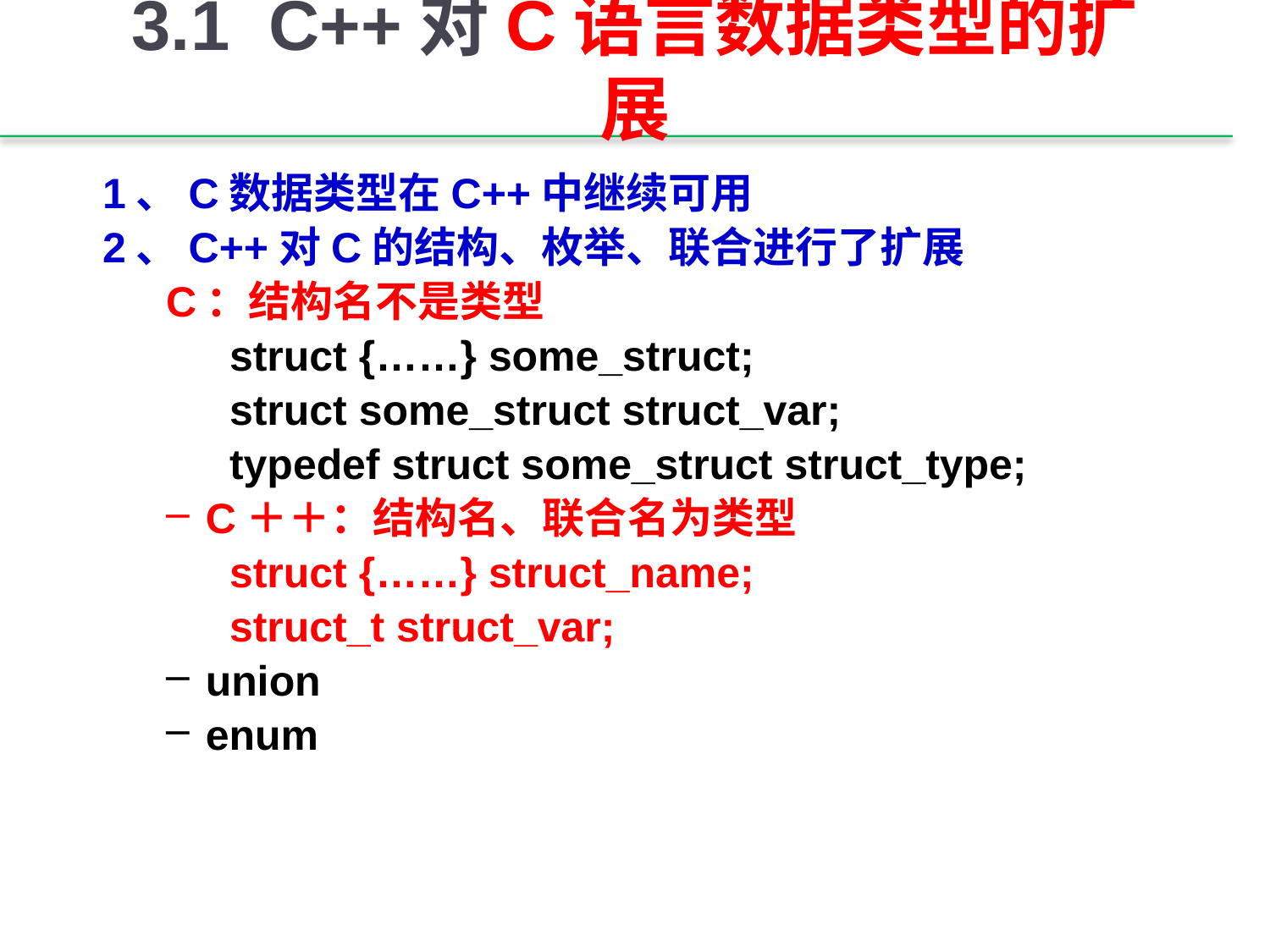

# 3.1  C++对C语言数据类型的扩展
1、C数据类型在C++中继续可用
2、C++对C的结构、枚举、联合进行了扩展
C：结构名不是类型
struct {……} some_struct;
struct some_struct struct_var;
typedef struct some_struct struct_type;
C＋＋：结构名、联合名为类型
struct {……} struct_name;
struct_t struct_var;
union
enum